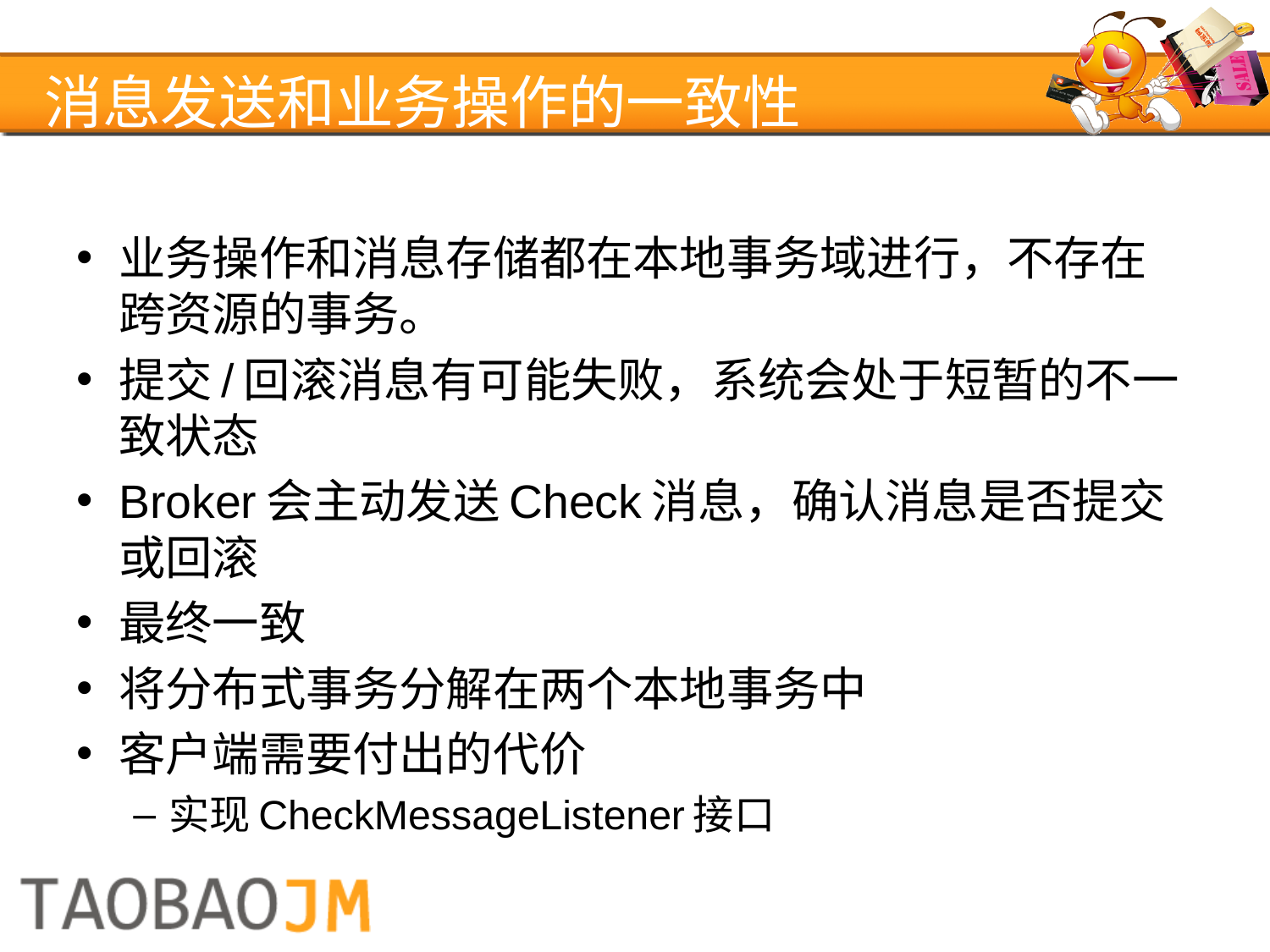

# 消息发送和业务操作的一致性
业务操作和消息存储都在本地事务域进行，不存在跨资源的事务。
提交/回滚消息有可能失败，系统会处于短暂的不一致状态
Broker会主动发送Check消息，确认消息是否提交或回滚
最终一致
将分布式事务分解在两个本地事务中
客户端需要付出的代价
实现CheckMessageListener接口